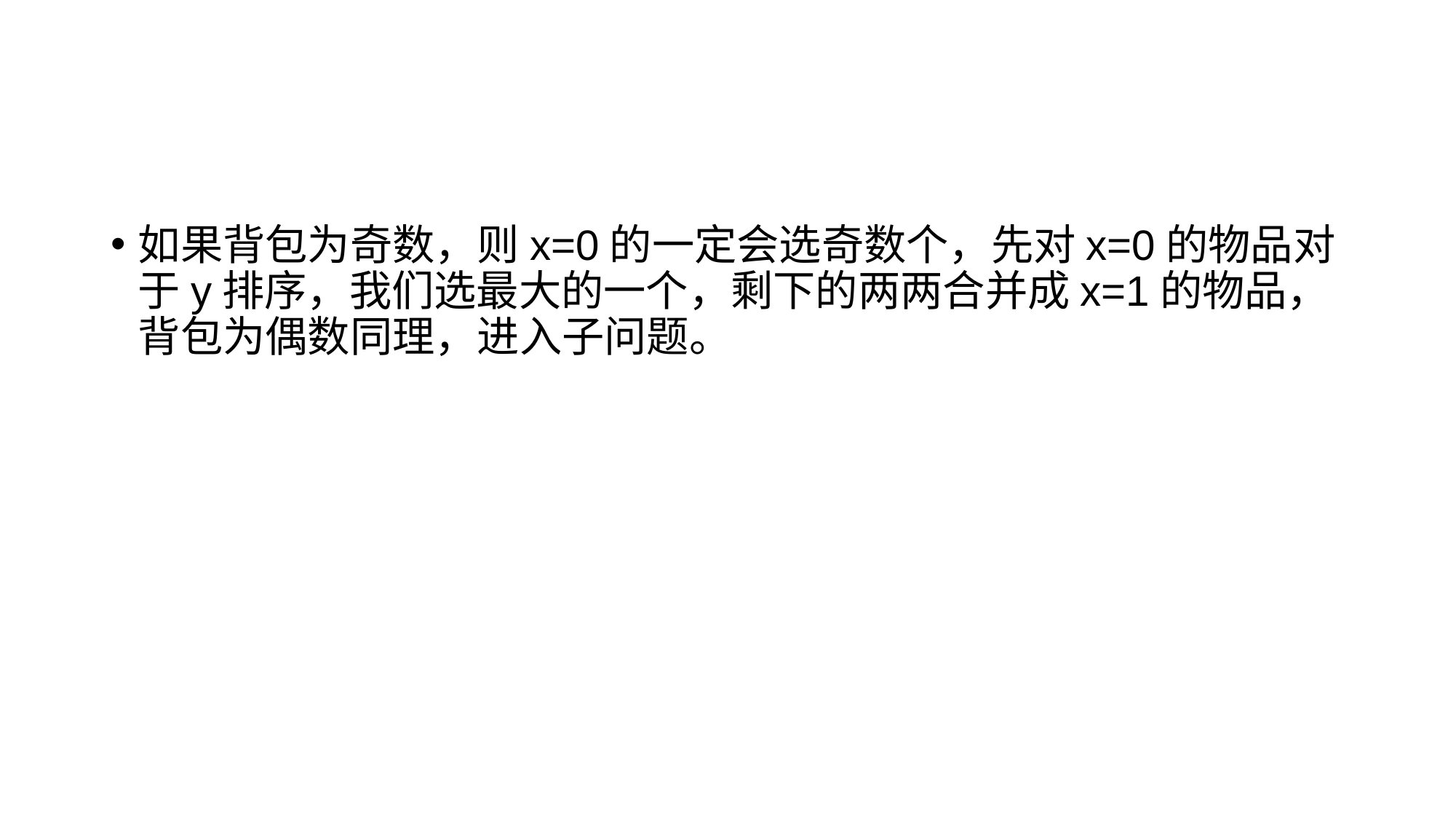

#
如果背包为奇数，则x=0的一定会选奇数个，先对x=0的物品对于y排序，我们选最大的一个，剩下的两两合并成x=1的物品，背包为偶数同理，进入子问题。